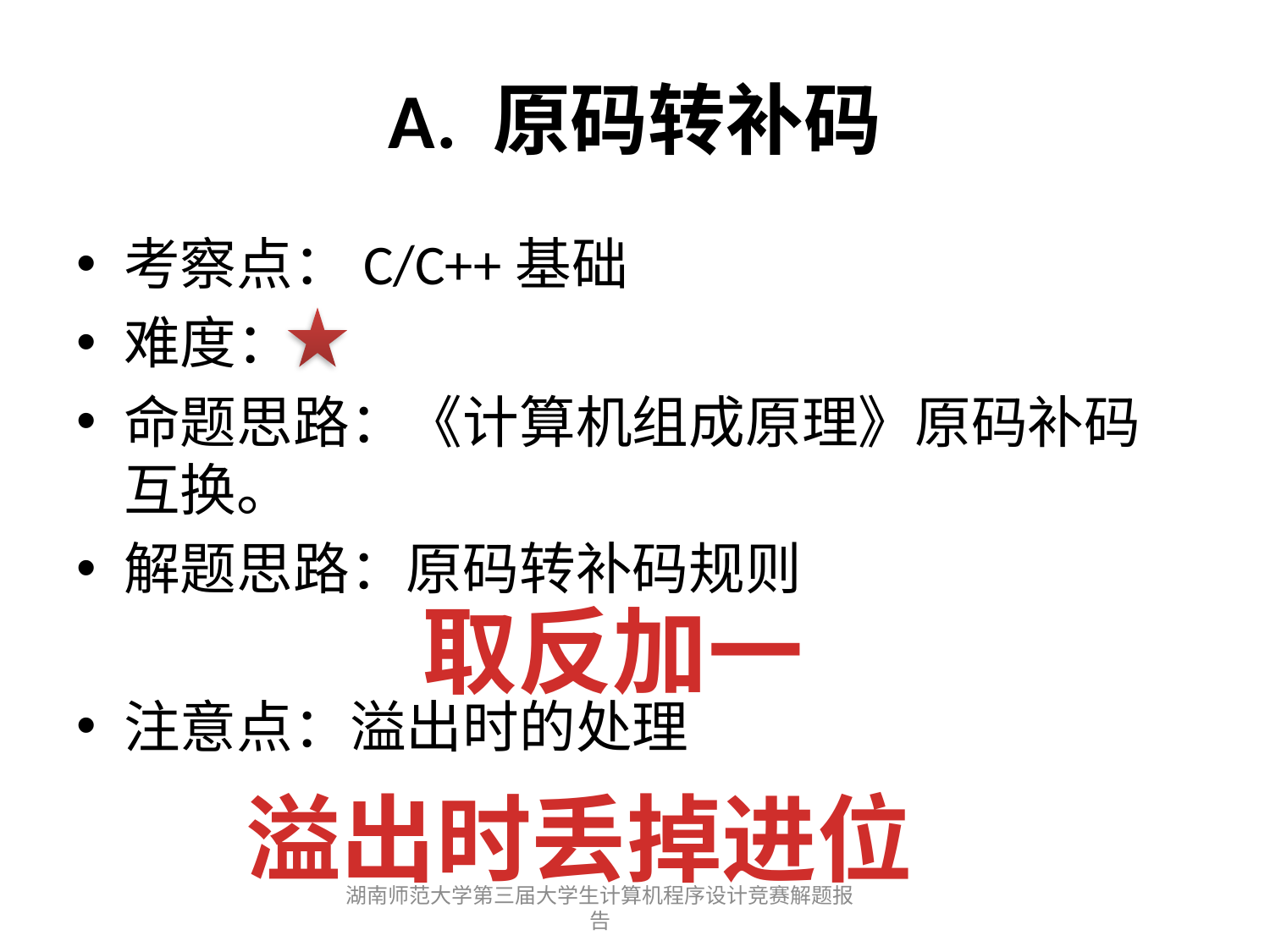

# A. 原码转补码
考察点：C/C++基础
难度：
命题思路：《计算机组成原理》原码补码互换。
解题思路：原码转补码规则

注意点：溢出时的处理

取反加一
溢出时丢掉进位
湖南师范大学第三届大学生计算机程序设计竞赛解题报告